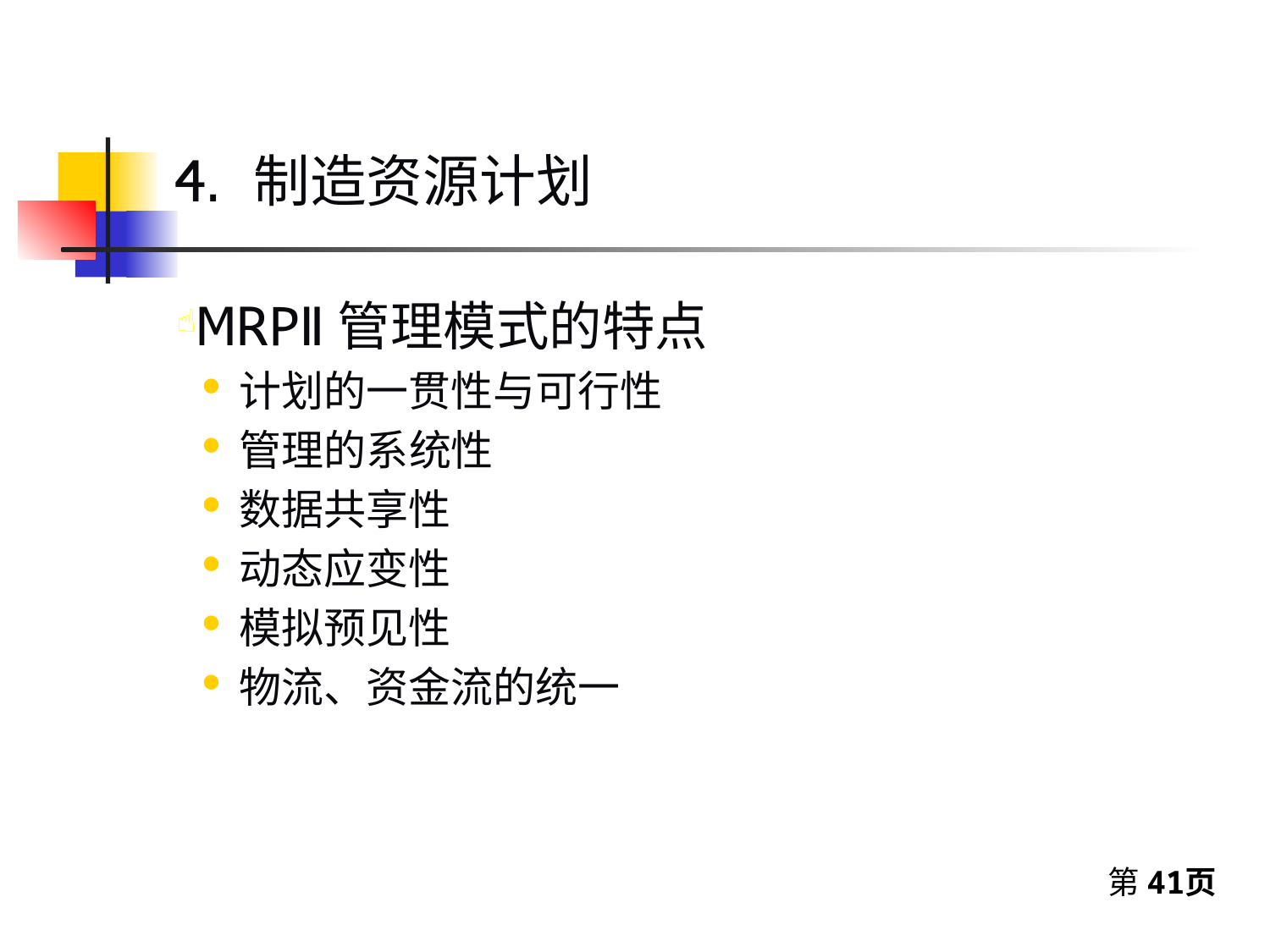

4. 制造资源计划
MRPⅡ管理模式的特点
计划的一贯性与可行性
管理的系统性
数据共享性
动态应变性
模拟预见性
物流、资金流的统一